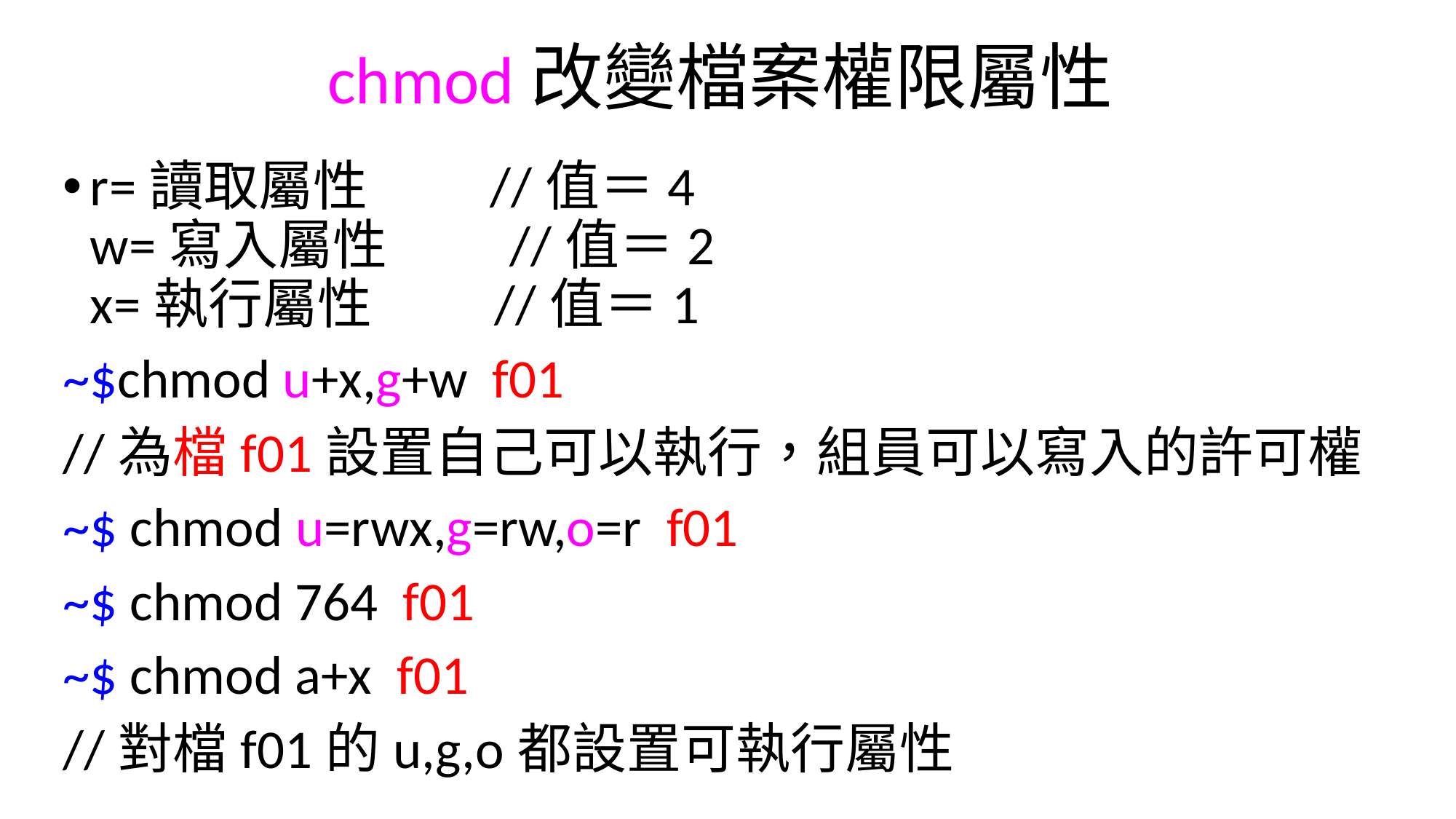

chmod改變檔案權限屬性
r=讀取屬性　　//值＝4
w=寫入屬性　　//值＝2
x=執行屬性　　//值＝1
~$chmod u+x,g+w  f01
//為檔f01設置自己可以執行，組員可以寫入的許可權
~$ chmod u=rwx,g=rw,o=r  f01
~$ chmod 764  f01
~$ chmod a+x  f01
//對檔f01的u,g,o都設置可執行屬性